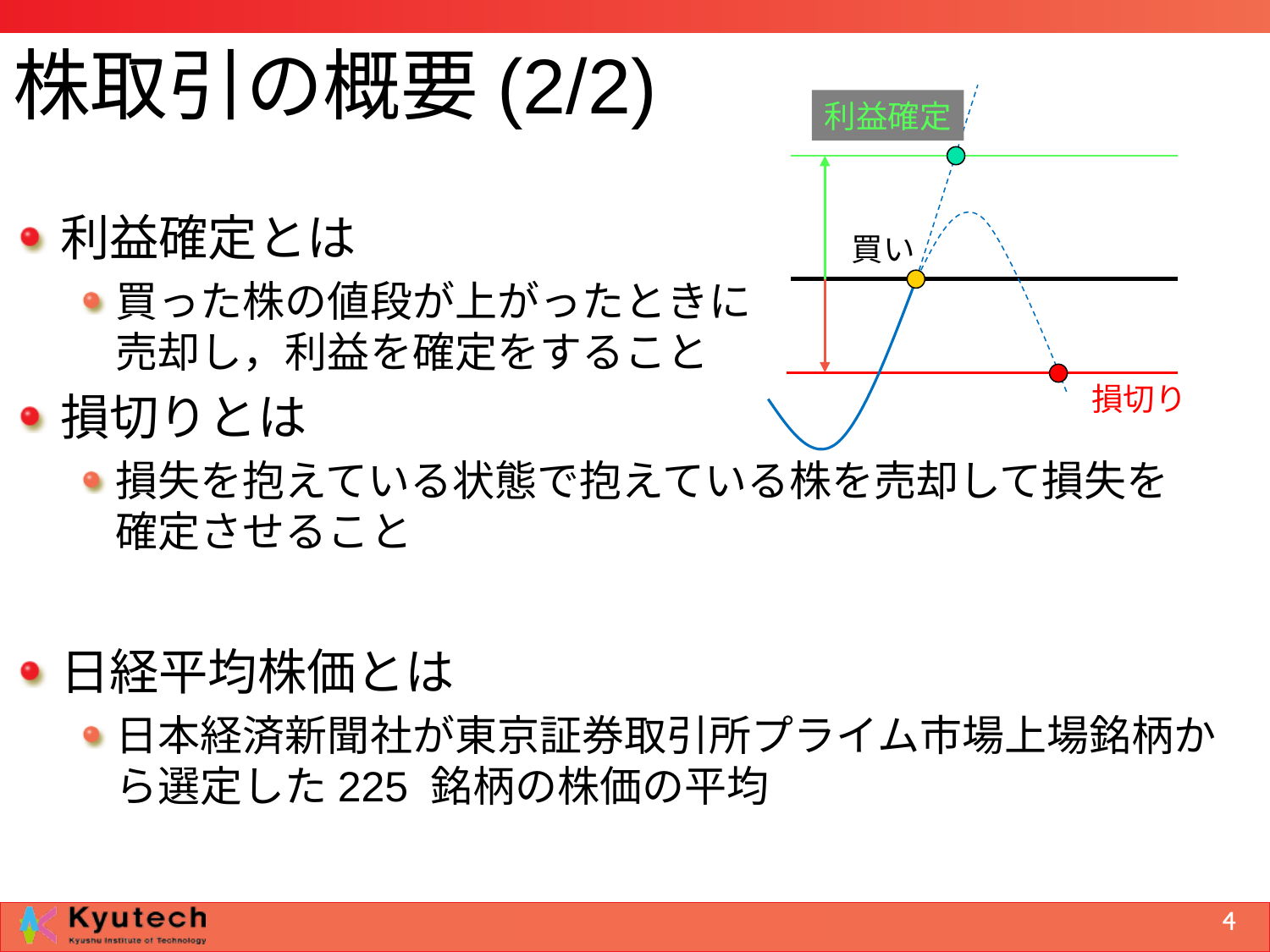

# 株取引の概要(2/2)
利益確定

買い

損切り

利益確定とは
買った株の値段が上がったときに
売却し，利益を確定をすること
損切りとは
損失を抱えている状態で抱えている株を売却して損失を
確定させること

日経平均株価とは
日本経済新聞社が東京証券取引所プライム市場上場銘柄から選定した225 銘柄の株価の平均
4